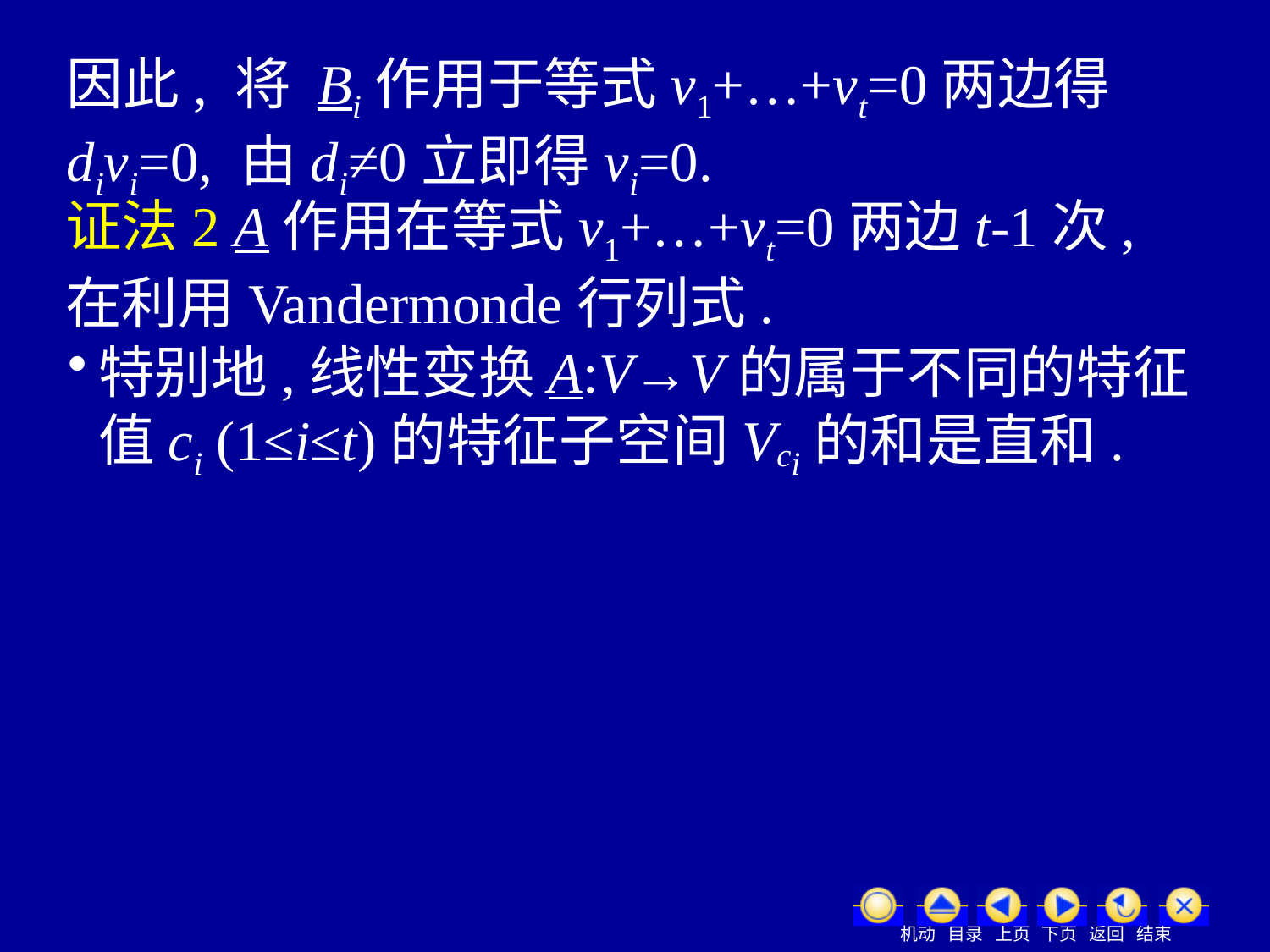

因此, 将 Bi作用于等式v1+…+vt=0两边得divi=0, 由di≠0立即得vi=0.
证法2 A作用在等式v1+…+vt=0两边t-1次,在利用Vandermonde行列式.
特别地,线性变换A:V→V的属于不同的特征值ci (1≤i≤t)的特征子空间Vci的和是直和.